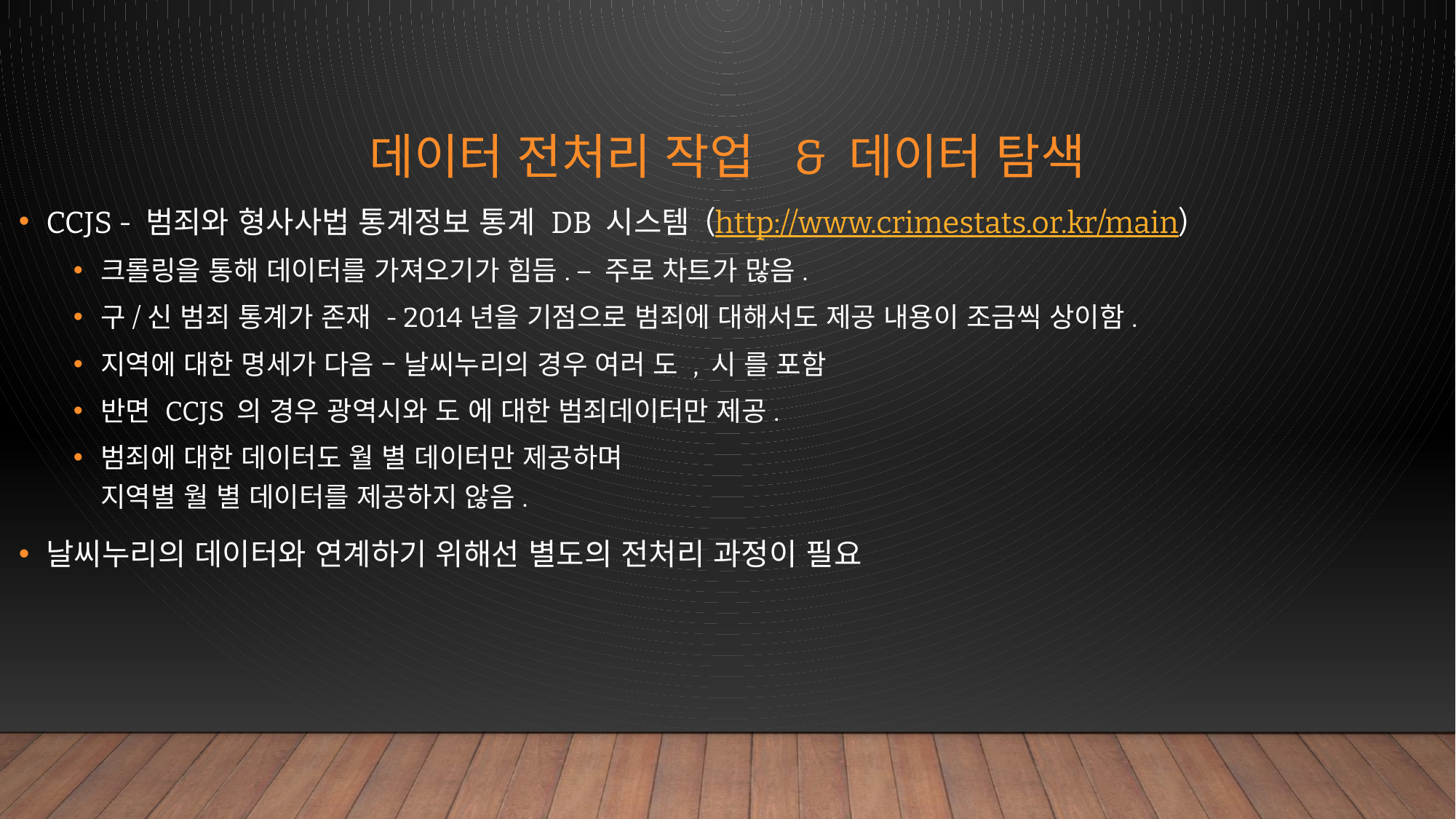

# 데이터 전처리 작업  & 데이터 탐색
CCJS - 범죄와 형사사법 통계정보 통계 DB 시스템 (http://www.crimestats.or.kr/main)
크롤링을 통해 데이터를 가져오기가 힘듬. – 주로 차트가 많음.
구/신 범죄 통계가 존재 - 2014년을 기점으로 범죄에 대해서도 제공 내용이 조금씩 상이함.
지역에 대한 명세가 다음 – 날씨누리의 경우 여러 도 , 시 를 포함
반면 CCJS 의 경우 광역시와 도 에 대한 범죄데이터만 제공.
범죄에 대한 데이터도 월 별 데이터만 제공하며
지역별 월 별 데이터를 제공하지 않음.
날씨누리의 데이터와 연계하기 위해선 별도의 전처리 과정이 필요